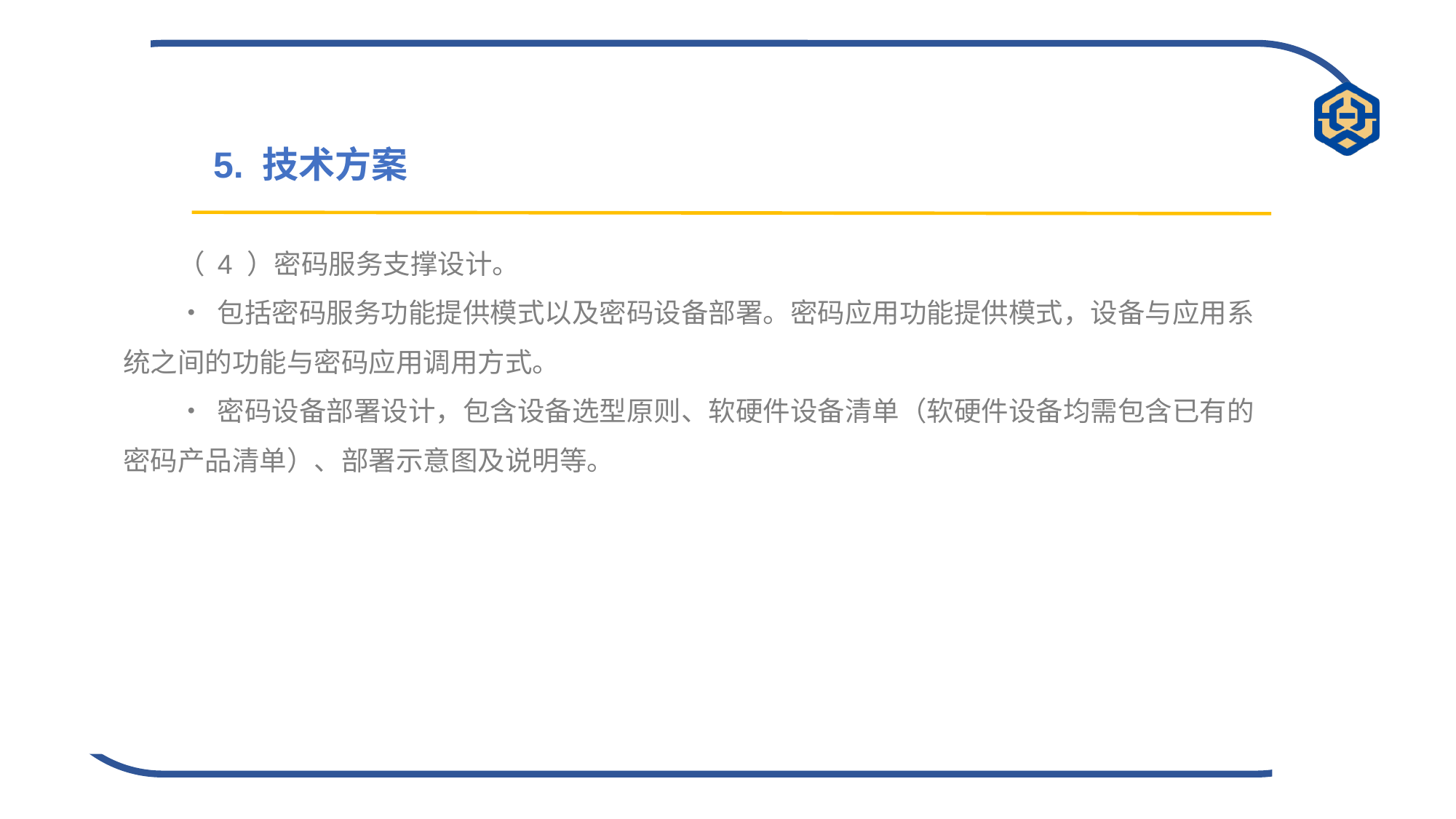

5. 技术方案
（ 4 ）密码服务支撑设计。
• 包括密码服务功能提供模式以及密码设备部署。密码应用功能提供模式，设备与应用系统之间的功能与密码应用调用方式。
• 密码设备部署设计，包含设备选型原则、软硬件设备清单（软硬件设备均需包含已有的密码产品清单）、部署示意图及说明等。